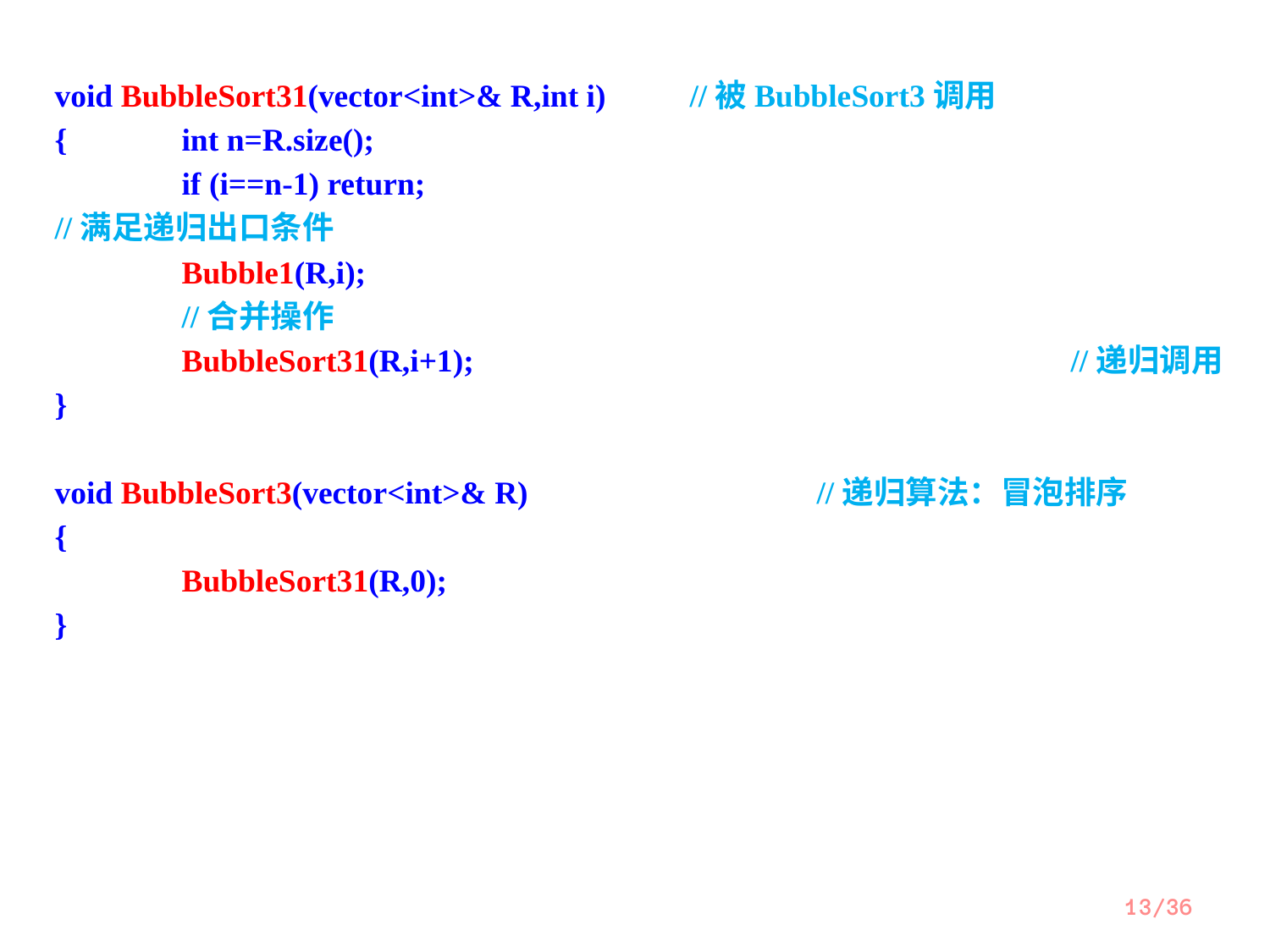

void BubbleSort31(vector<int>& R,int i)	//被BubbleSort3调用
{   	int n=R.size();
    	if (i==n-1) return;							//满足递归出口条件
    	Bubble1(R,i); 								//合并操作
    	BubbleSort31(R,i+1); 					//递归调用
}

void BubbleSort3(vector<int>& R)			//递归算法：冒泡排序
{
     	BubbleSort31(R,0);
}
13/36